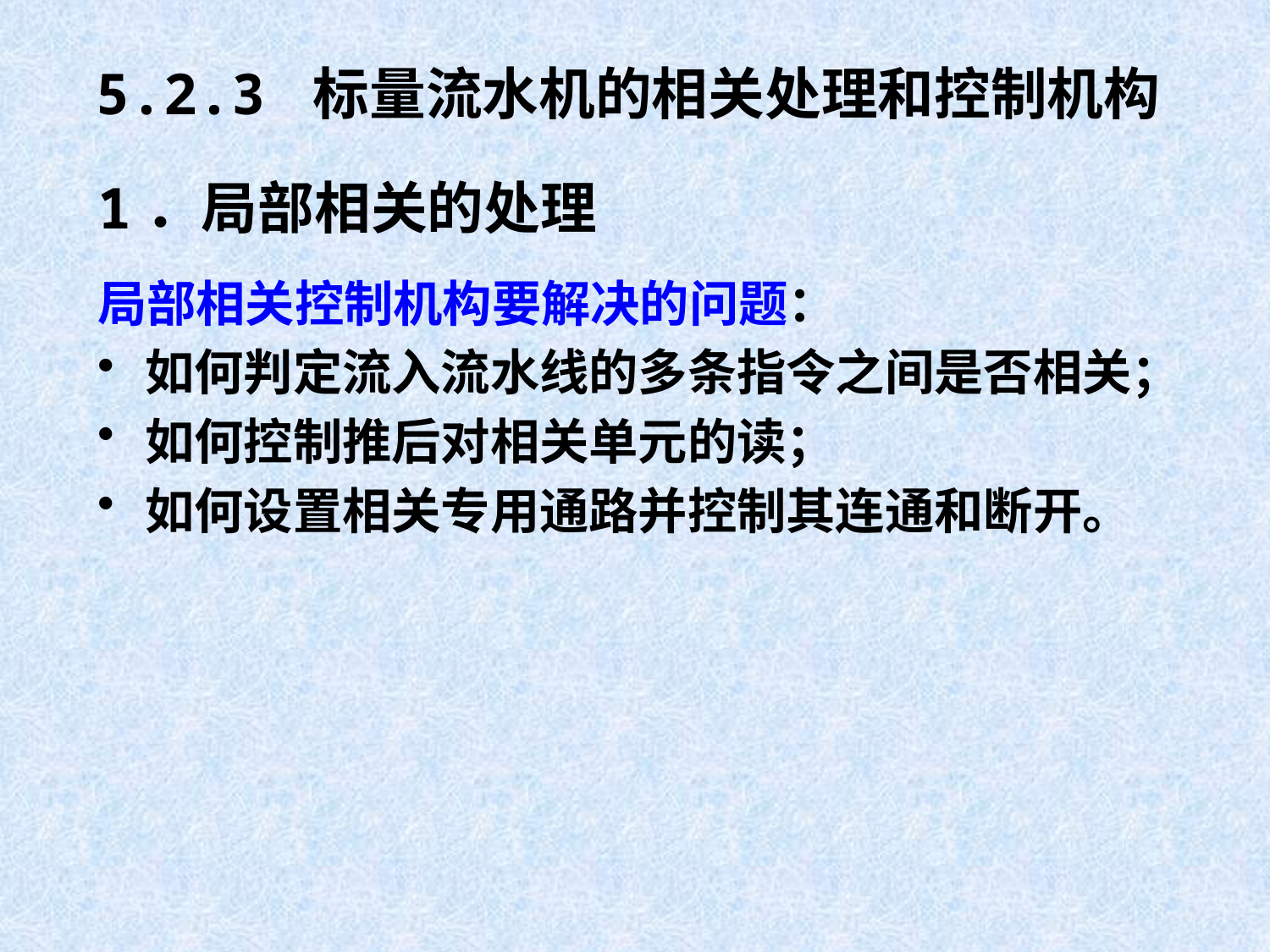

5.2.3 标量流水机的相关处理和控制机构
1．局部相关的处理
局部相关控制机构要解决的问题：
如何判定流入流水线的多条指令之间是否相关；
如何控制推后对相关单元的读；
如何设置相关专用通路并控制其连通和断开。